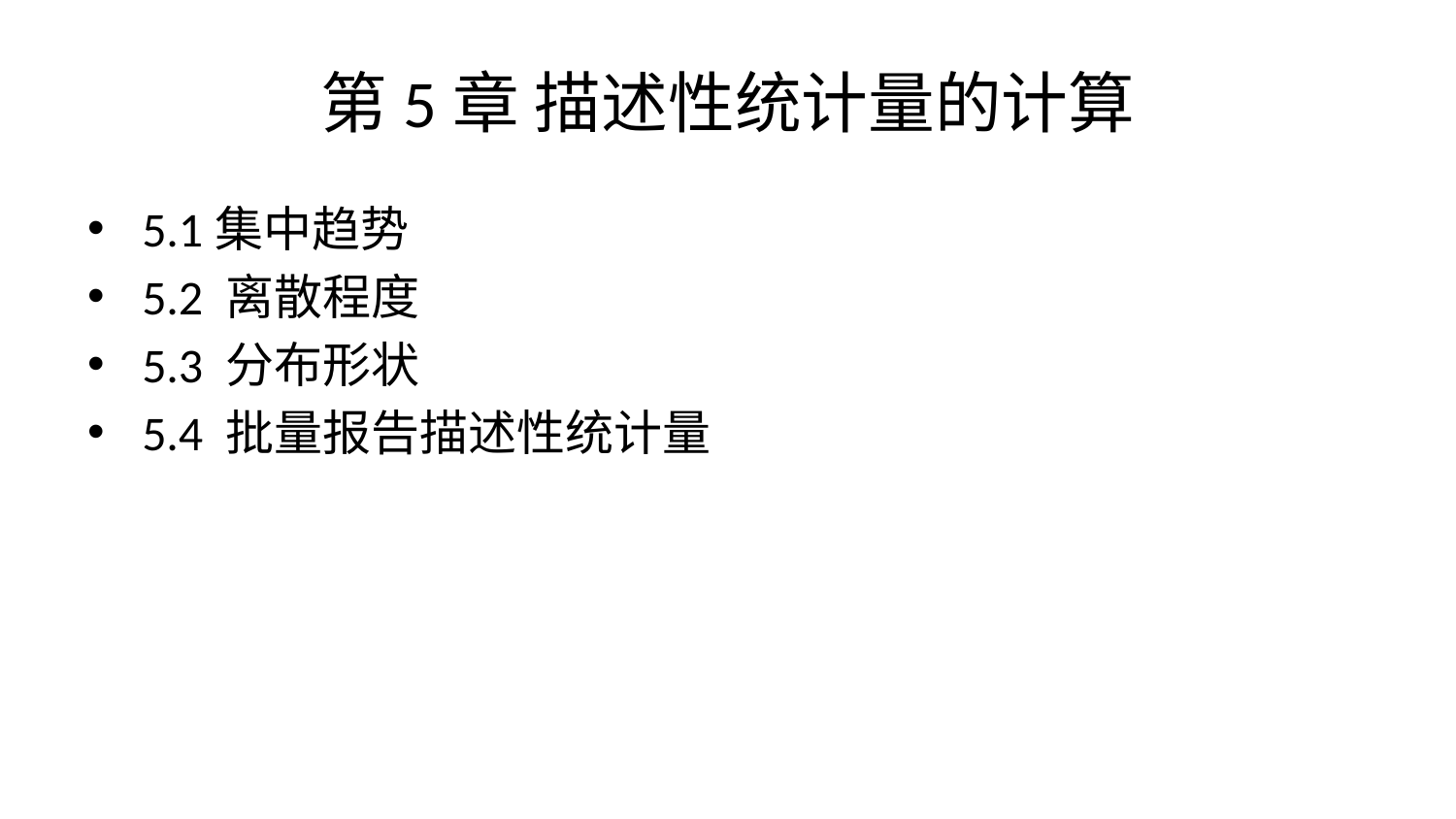

# 第5章 描述性统计量的计算
5.1集中趋势
5.2 离散程度
5.3 分布形状
5.4 批量报告描述性统计量